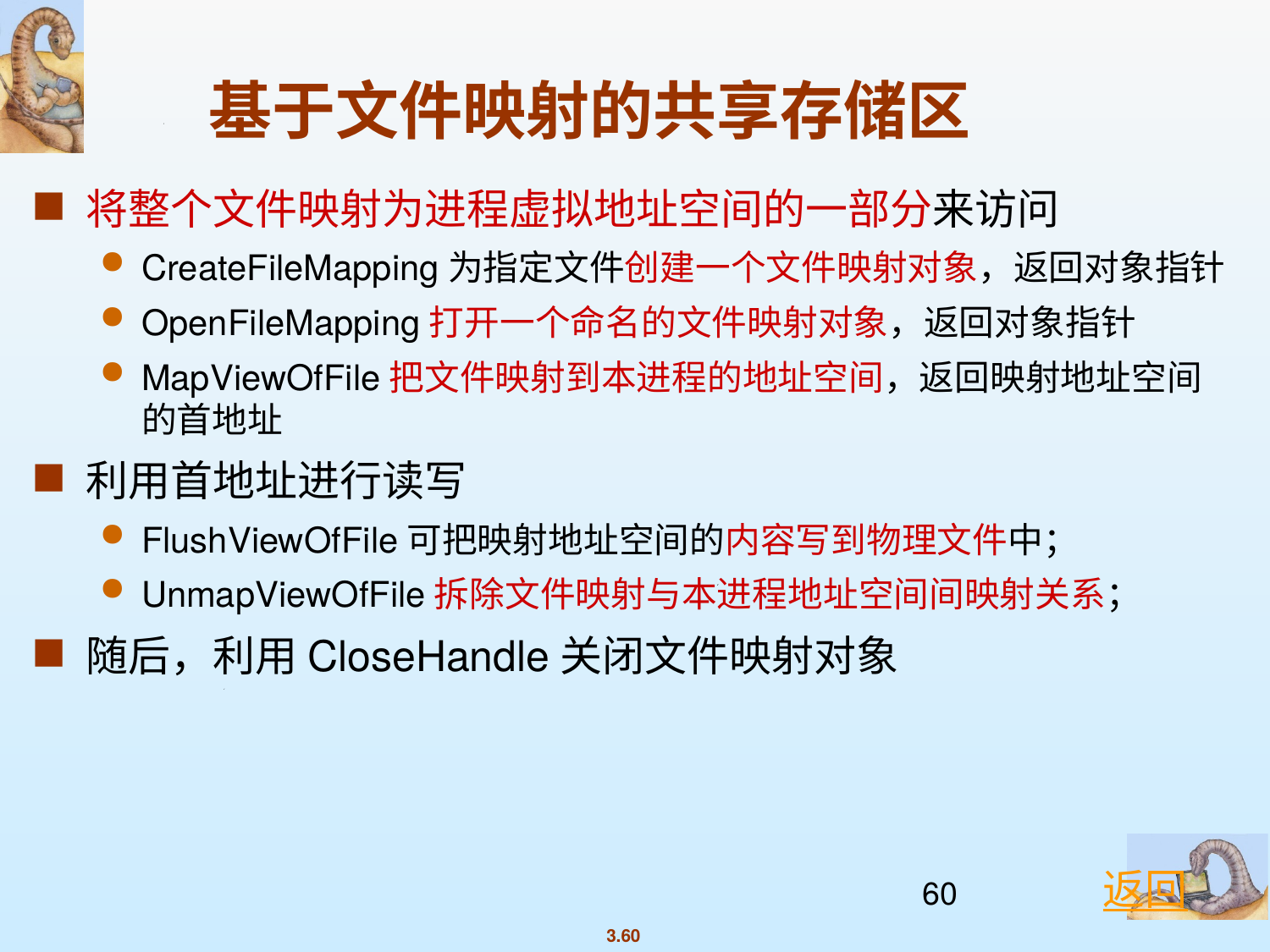

基于文件映射的共享存储区
将整个文件映射为进程虚拟地址空间的一部分来访问
CreateFileMapping为指定文件创建一个文件映射对象，返回对象指针
OpenFileMapping打开一个命名的文件映射对象，返回对象指针
MapViewOfFile把文件映射到本进程的地址空间，返回映射地址空间的首地址
利用首地址进行读写
FlushViewOfFile可把映射地址空间的内容写到物理文件中；
UnmapViewOfFile拆除文件映射与本进程地址空间间映射关系；
随后，利用CloseHandle关闭文件映射对象
返回
60